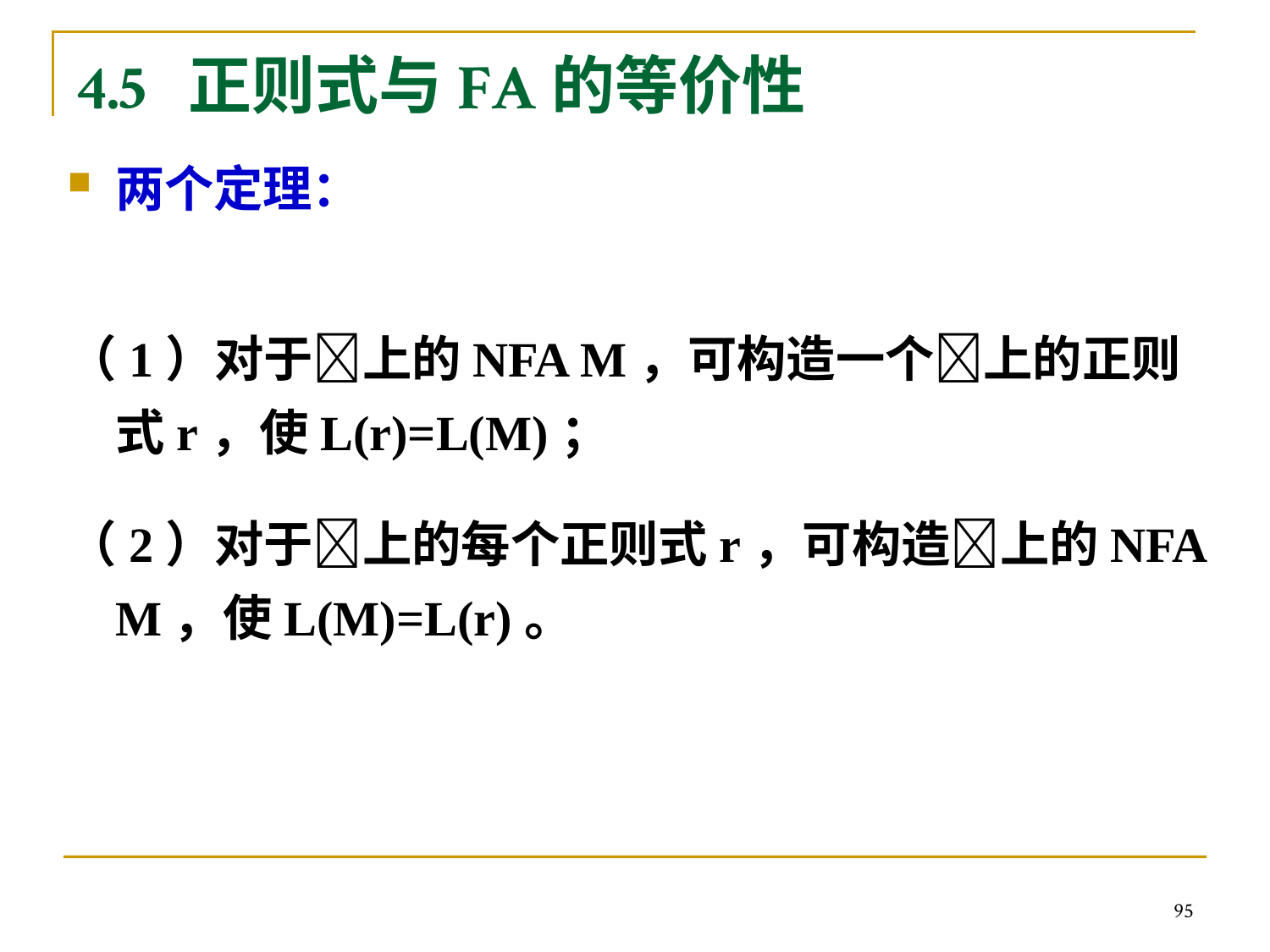

# 4.5  正则式与FA的等价性
两个定理：

（1）对于∑上的NFA M，可构造一个∑上的正则式r，使L(r)=L(M)；
（2）对于∑上的每个正则式r，可构造∑上的NFA M，使L(M)=L(r)。
95